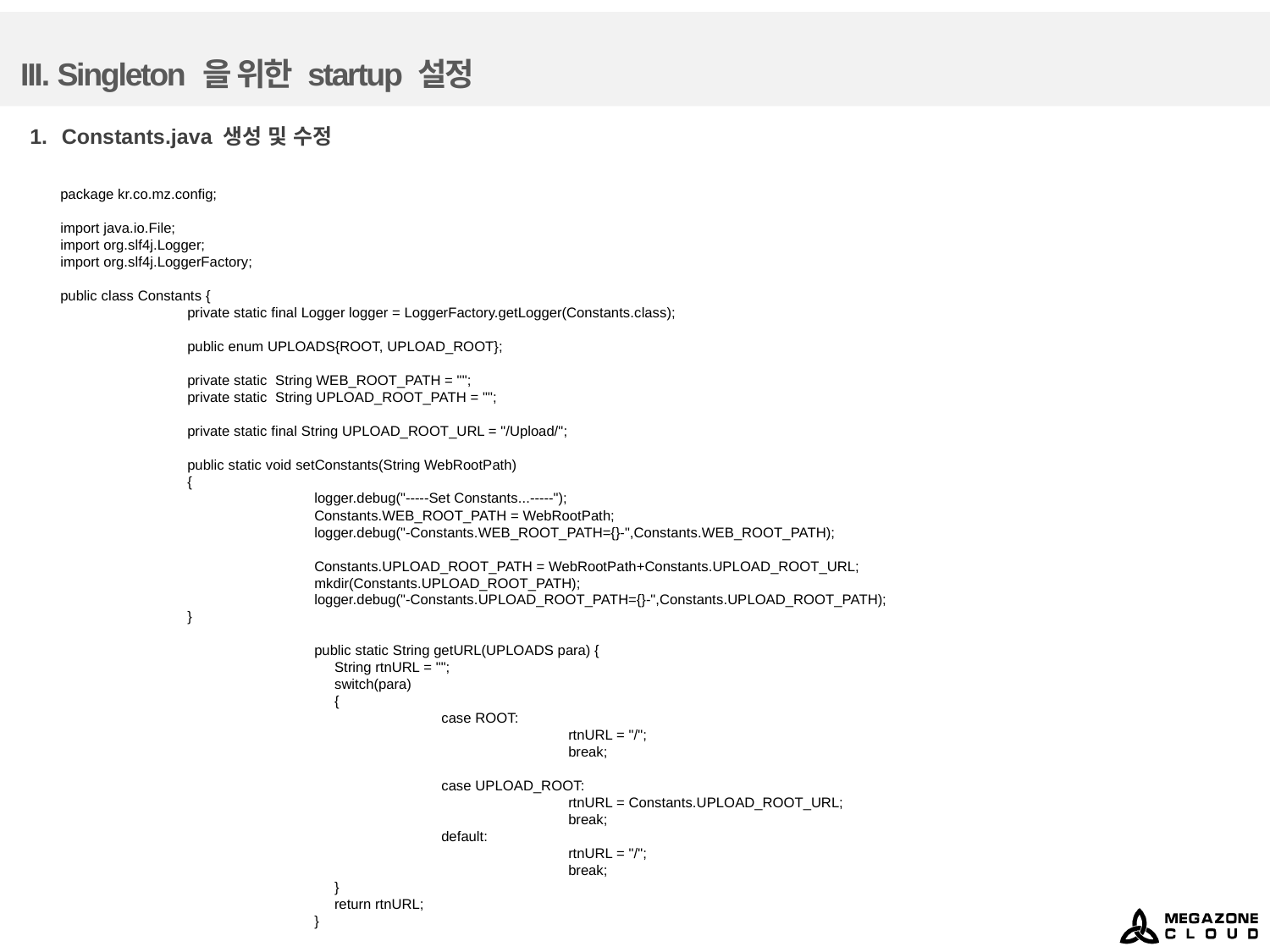

# III. Singleton 을 위한 startup 설정
Constants.java 생성 및 수정
package kr.co.mz.config;

import java.io.File;
import org.slf4j.Logger;
import org.slf4j.LoggerFactory;

public class Constants {
	private static final Logger logger = LoggerFactory.getLogger(Constants.class);

	public enum UPLOADS{ROOT, UPLOAD_ROOT};

	private static  String WEB_ROOT_PATH = "";
	private static  String UPLOAD_ROOT_PATH = "";

	private static final String UPLOAD_ROOT_URL = "/Upload/";

	public static void setConstants(String WebRootPath)
	{
	logger.debug("-----Set Constants...-----");
	Constants.WEB_ROOT_PATH = WebRootPath;
	logger.debug("-Constants.WEB_ROOT_PATH={}-",Constants.WEB_ROOT_PATH);

    	Constants.UPLOAD_ROOT_PATH = WebRootPath+Constants.UPLOAD_ROOT_URL;
    	mkdir(Constants.UPLOAD_ROOT_PATH);
    	logger.debug("-Constants.UPLOAD_ROOT_PATH={}-",Constants.UPLOAD_ROOT_PATH);
}

	public static String getURL(UPLOADS para) {
	     String rtnURL = "";
    	     switch(para)
    	     {
    		case ROOT:
			rtnURL = "/";
			break;

		case UPLOAD_ROOT:
			rtnURL = Constants.UPLOAD_ROOT_URL;
			break;
		default:
			rtnURL = "/";
			break;
	     }
	     return rtnURL;
	}